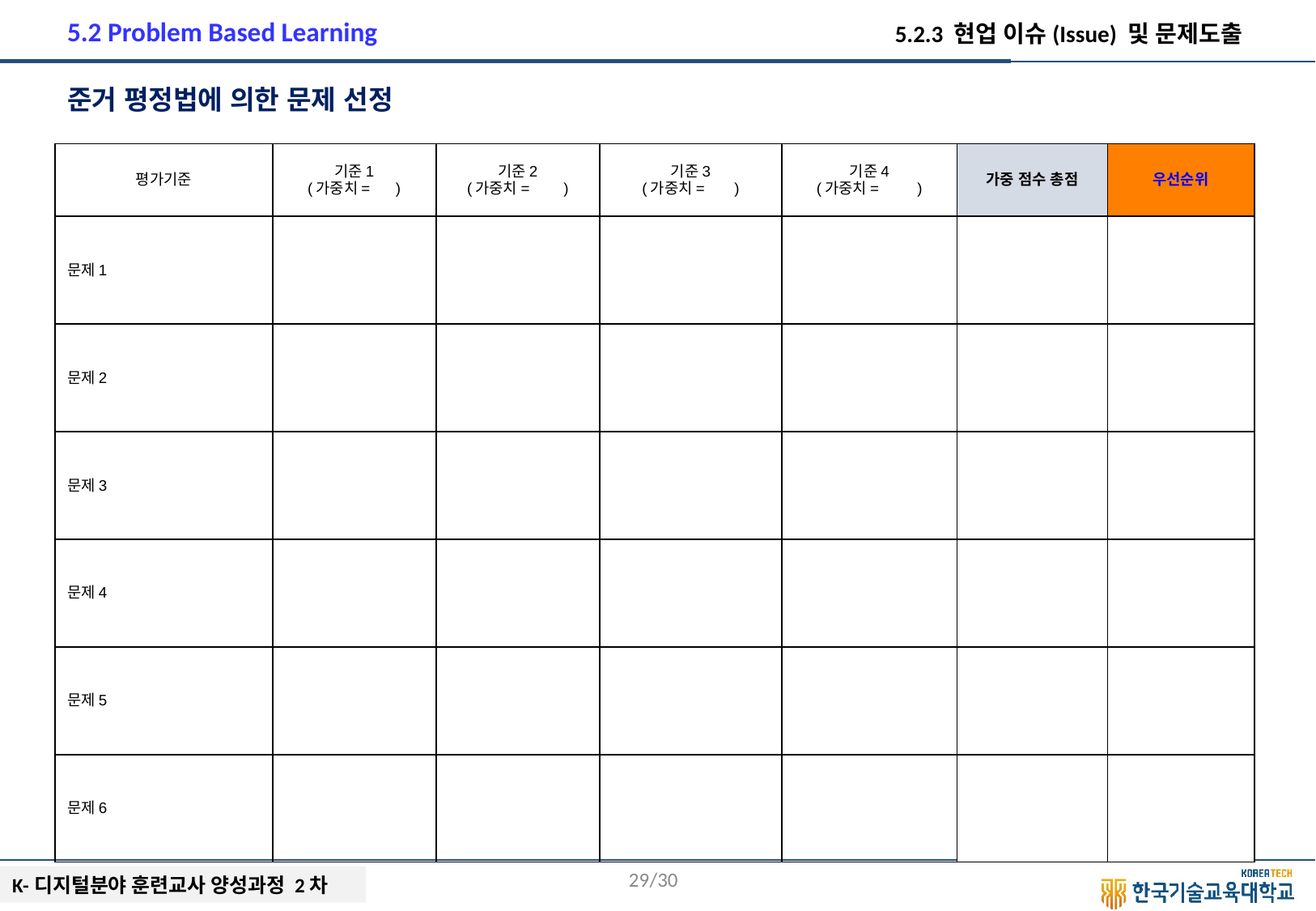

5.2 Problem Based Learning
5.2.3 현업 이슈(Issue) 및 문제도출
준거 평정법에 의한 문제 선정
| 평가기준 | 기준1 (가중치= ) | 기준2 (가중치= ) | 기준3 (가중치= ) | 기준4 (가중치= ) | 가중 점수 총점 | 우선순위 |
| --- | --- | --- | --- | --- | --- | --- |
| 문제1 |  |  |  |  |  |  |
| 문제2 |  |  |  |  |  |  |
| 문제3 |  |  |  |  |  |  |
| 문제4 |  |  |  |  |  |  |
| 문제5 |  |  |  |  |  |  |
| 문제6 |  |  |  |  |  |  |
29/30